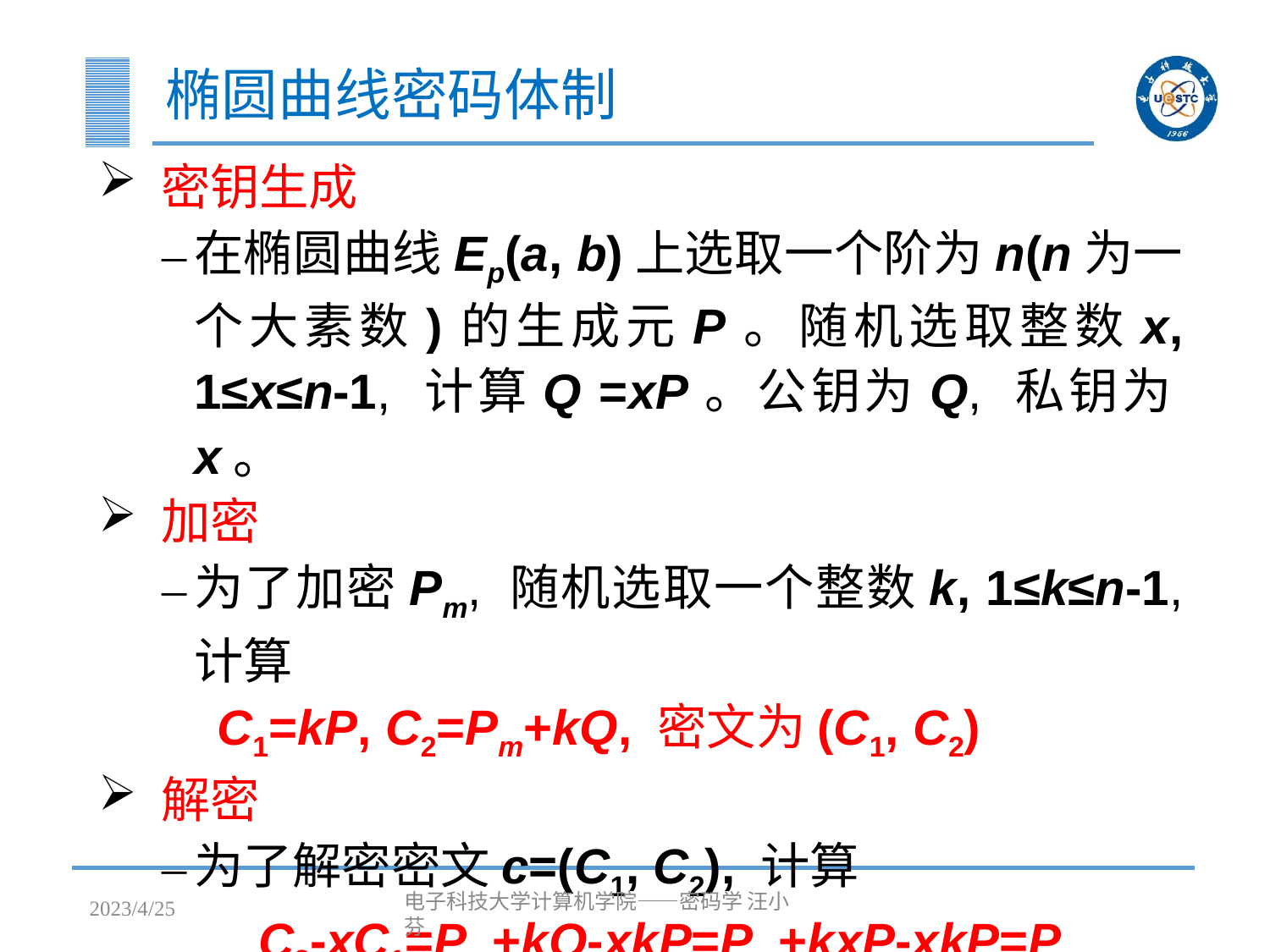

# 椭圆曲线密码体制
密钥生成
在椭圆曲线Ep(a, b)上选取一个阶为n(n为一个大素数)的生成元P。随机选取整数x, 1≤x≤n-1, 计算Q =xP。公钥为Q, 私钥为x。
加密
为了加密Pm, 随机选取一个整数k, 1≤k≤n-1, 计算
    C1=kP, C2=Pm+kQ, 密文为(C1, C2)
解密
为了解密密文c=(C1, C2), 计算
C2-xC1=Pm+kQ-xkP=Pm+kxP-xkP=Pm
2023/4/25
电子科技大学计算机学院——密码学 汪小芬